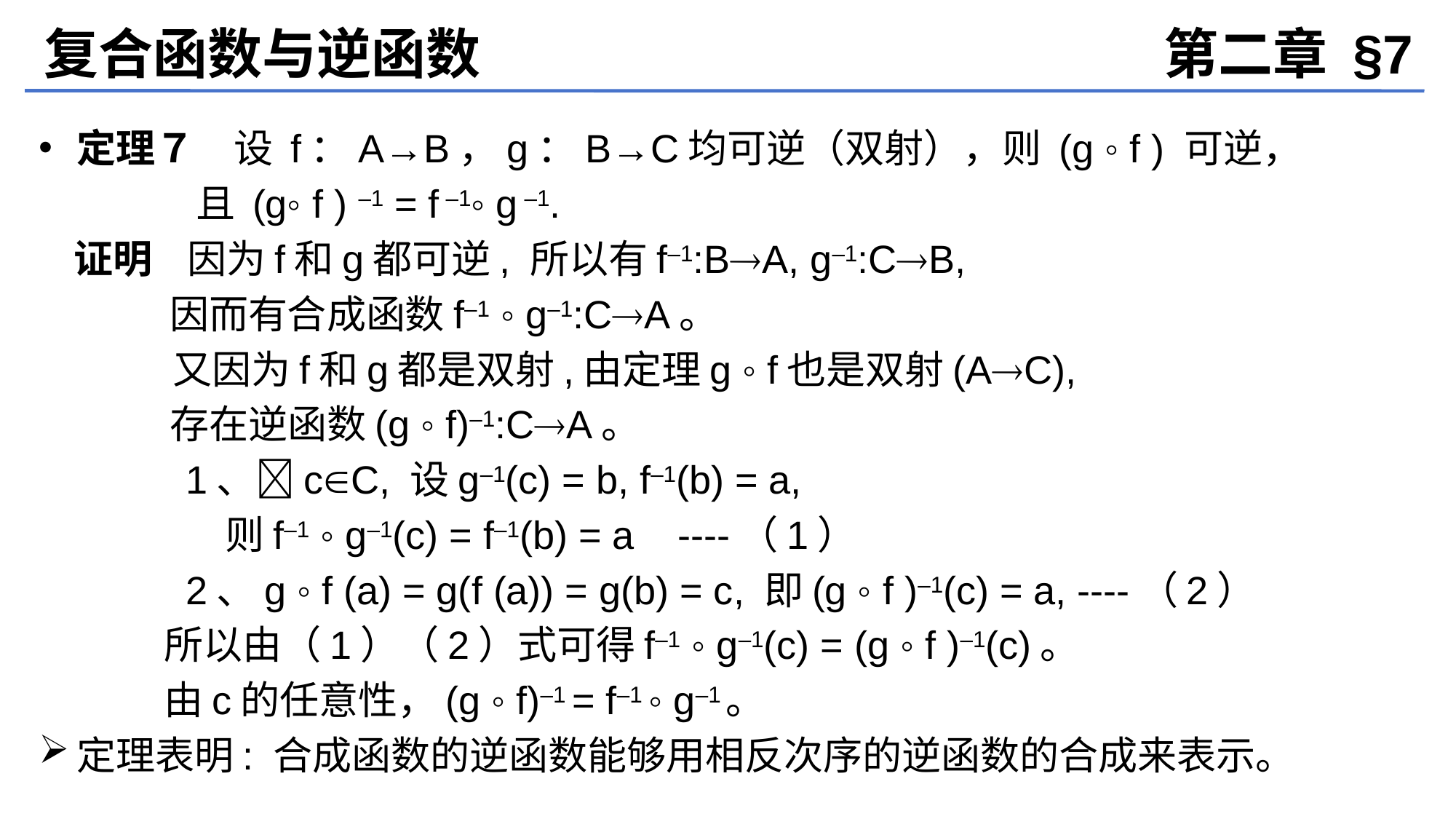

复合函数与逆函数
第二章 §7
定理７　设 f：A→B，g：B→C均可逆（双射），则 (g ◦ f ) 可逆，
                 且 (g◦ f ) –1 = f –1◦ g –1.
   证明    因为f和g都可逆, 所以有f–1:B→A, g–1:C→B,
              因而有合成函数f–1 ◦ g–1:C→A。
	          又因为f和g都是双射,由定理g ◦ f也是双射(A→C),
              存在逆函数(g ◦ f)–1:C→A。
	          1、∀c∈C, 设g–1(c) = b, f–1(b) = a,
	                则f–1 ◦ g–1(c) = f–1(b) = a    ----（1）
	          2、g ◦ f (a) = g(f (a)) = g(b) = c, 即(g ◦ f )–1(c) = a, ----（2）
	         所以由（1）（2）式可得f–1 ◦ g–1(c) = (g ◦ f )–1(c)。
	         由c的任意性，(g ◦ f)–1 = f–1 ◦ g–1。
定理表明: 合成函数的逆函数能够用相反次序的逆函数的合成来表示。